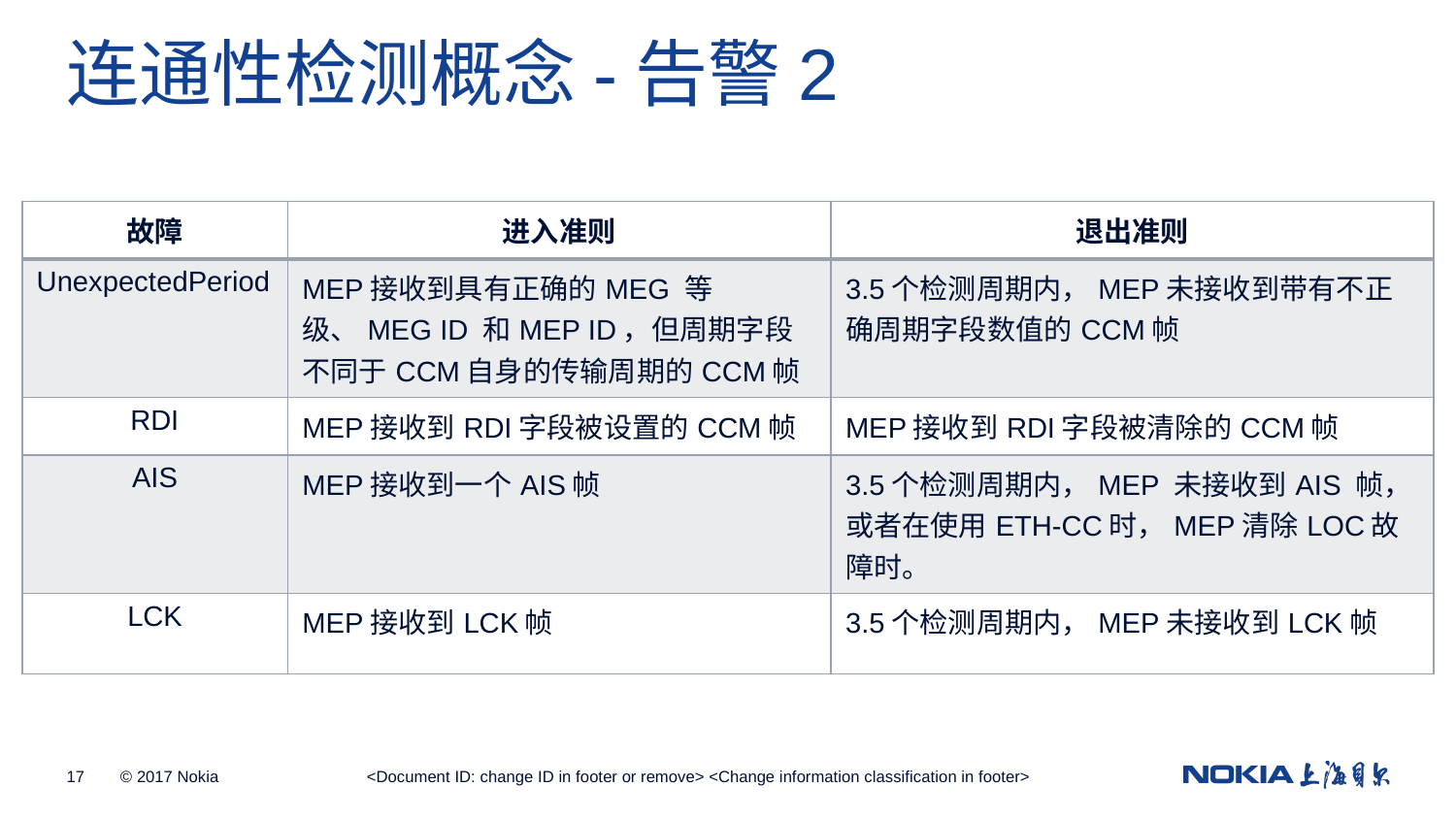

连通性检测概念-告警2
| 故障 | 进入准则 | 退出准则 |
| --- | --- | --- |
| UnexpectedPeriod | MEP接收到具有正确的MEG 等级、MEG ID 和MEP ID，但周期字段不同于CCM自身的传输周期的CCM帧 | 3.5个检测周期内，MEP未接收到带有不正确周期字段数值的CCM帧 |
| RDI | MEP接收到RDI字段被设置的CCM帧 | MEP接收到RDI字段被清除的CCM帧 |
| AIS | MEP接收到一个AIS帧 | 3.5个检测周期内，MEP 未接收到AIS 帧，或者在使用ETH-CC时，MEP清除LOC故障时。 |
| LCK | MEP接收到LCK帧 | 3.5个检测周期内，MEP未接收到LCK帧 |
<Document ID: change ID in footer or remove> <Change information classification in footer>